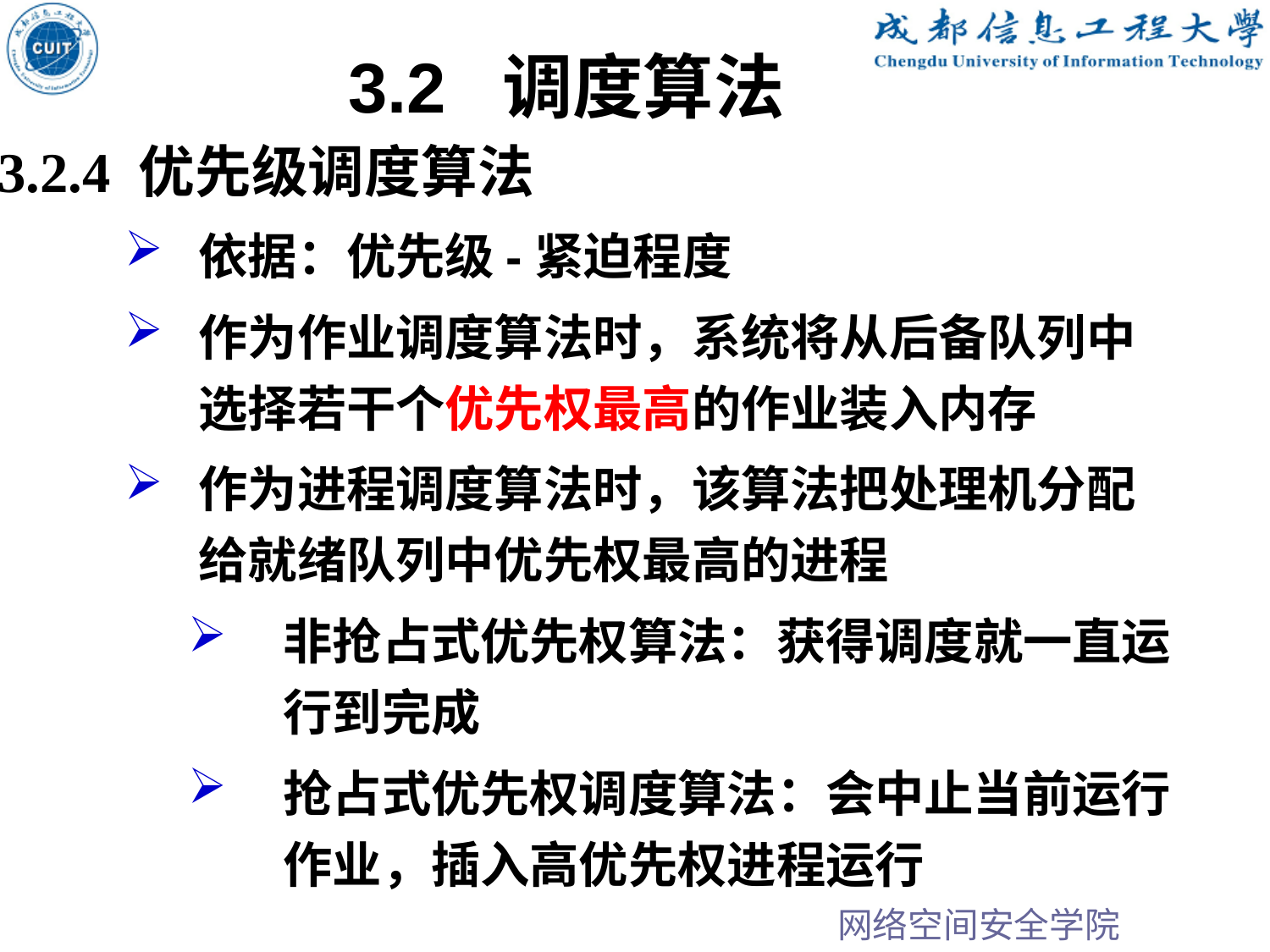

3.2  调度算法
3.2.4 优先级调度算法
依据：优先级-紧迫程度
作为作业调度算法时，系统将从后备队列中选择若干个优先权最高的作业装入内存
作为进程调度算法时，该算法把处理机分配给就绪队列中优先权最高的进程
非抢占式优先权算法：获得调度就一直运行到完成
抢占式优先权调度算法：会中止当前运行作业，插入高优先权进程运行